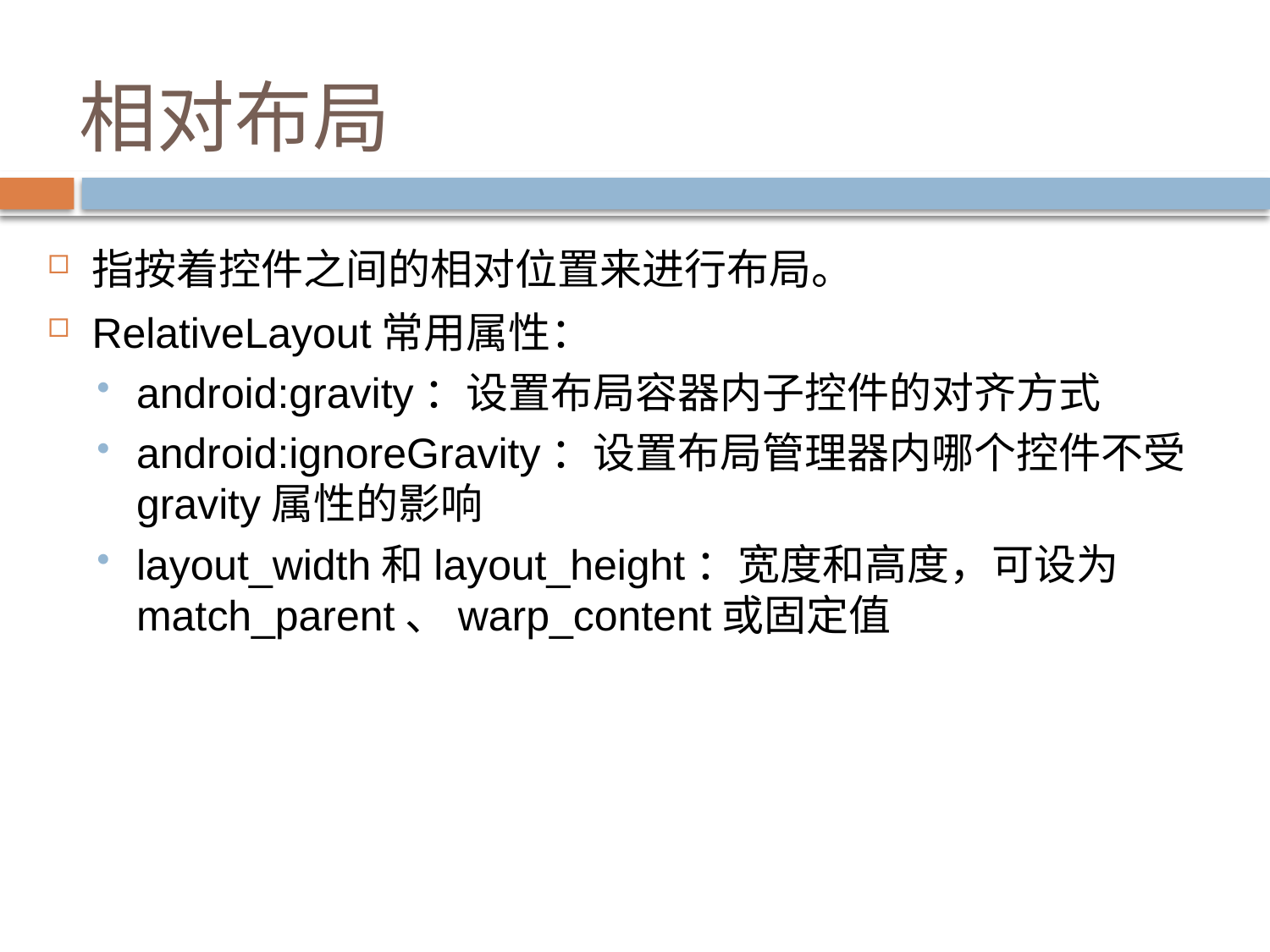

# 相对布局
指按着控件之间的相对位置来进行布局。
RelativeLayout常用属性：
android:gravity：设置布局容器内子控件的对齐方式
android:ignoreGravity：设置布局管理器内哪个控件不受gravity属性的影响
layout_width和layout_height：宽度和高度，可设为match_parent、warp_content或固定值